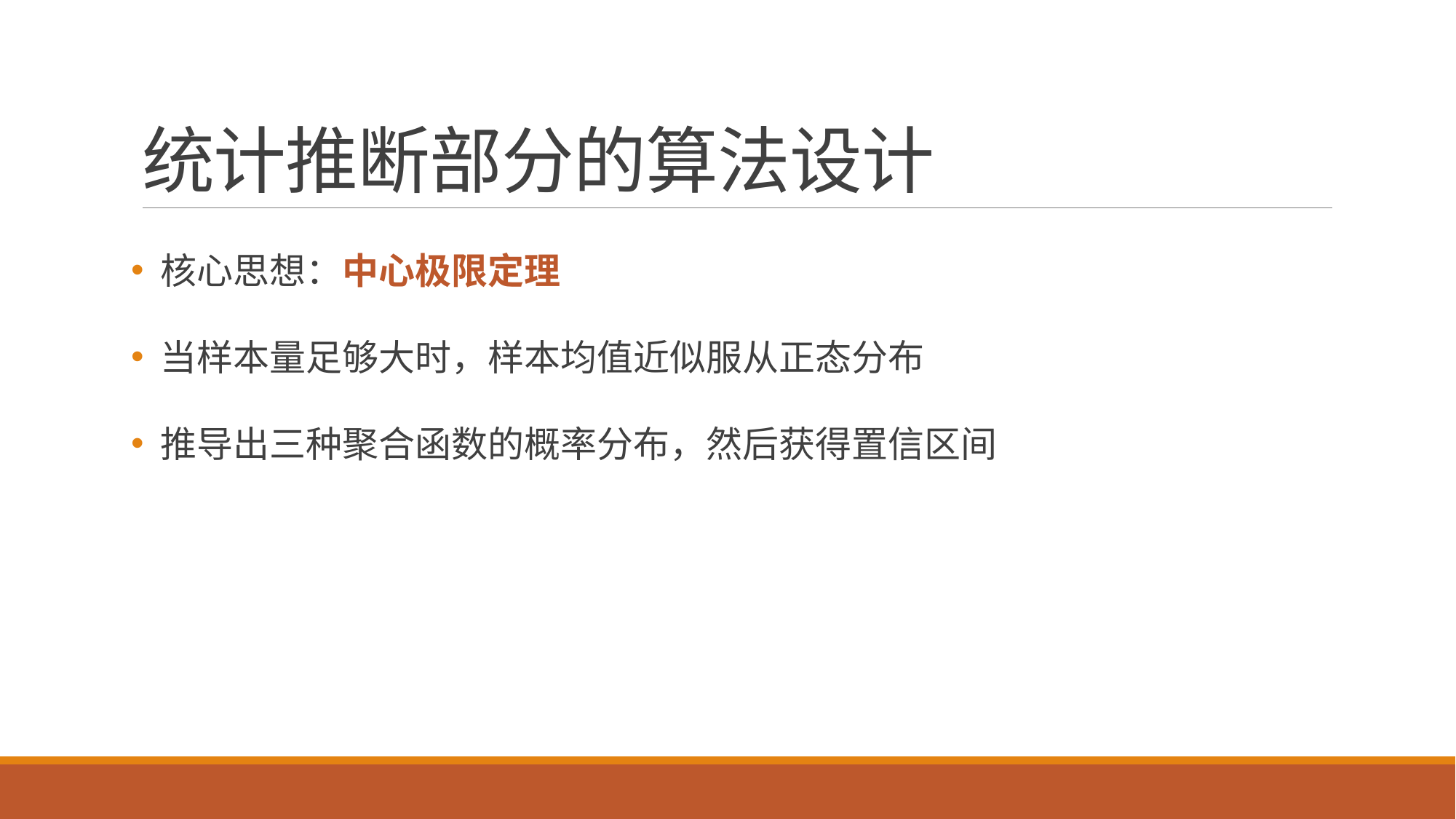

# 统计推断部分的算法设计
 核心思想：中心极限定理
 当样本量足够大时，样本均值近似服从正态分布
 推导出三种聚合函数的概率分布，然后获得置信区间